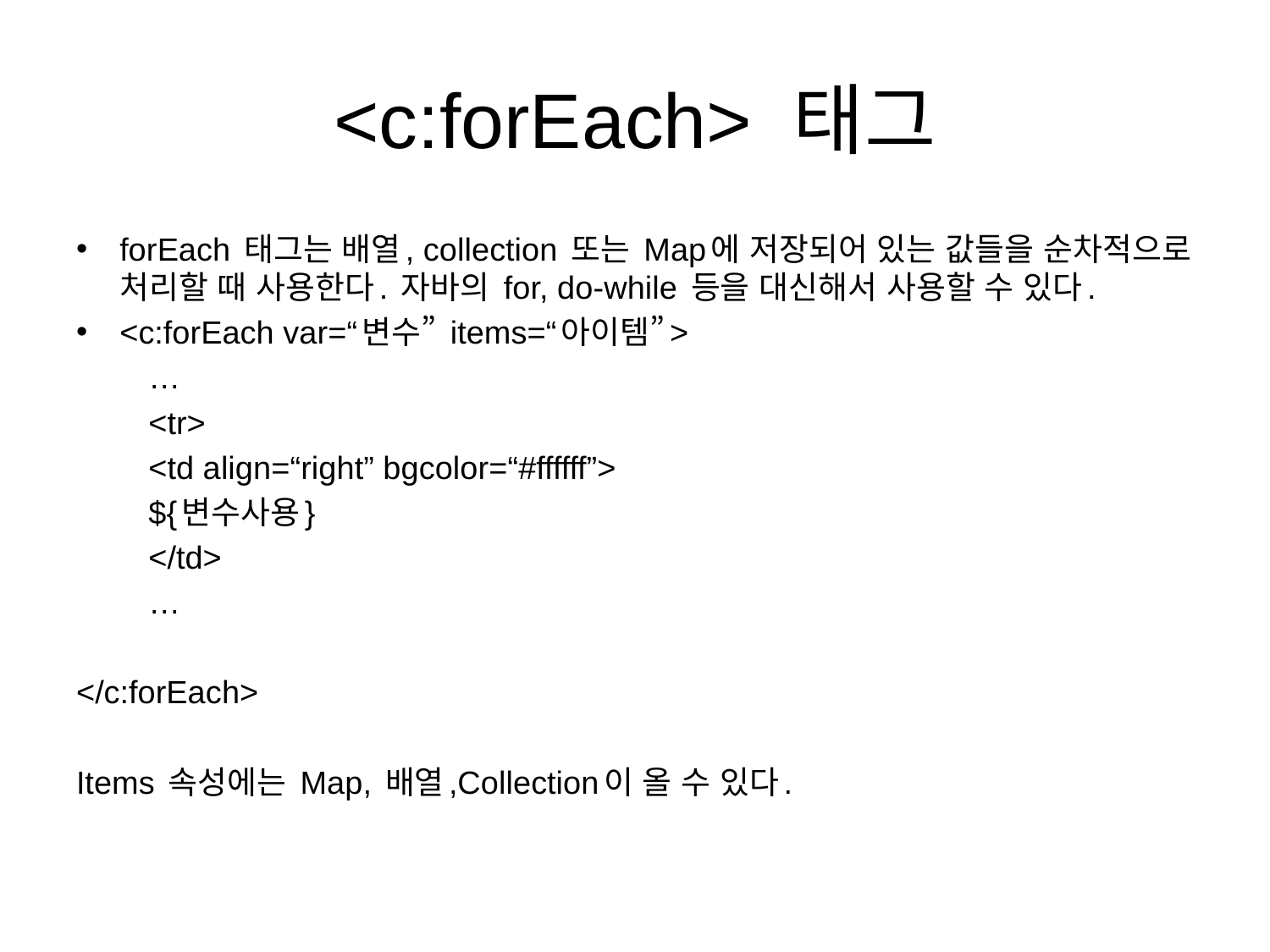

# <c:forEach> 태그
forEach 태그는 배열, collection 또는 Map에 저장되어 있는 값들을 순차적으로 처리할 때 사용한다. 자바의 for, do-while 등을 대신해서 사용할 수 있다.
<c:forEach var=“변수” items=“아이템”>
	…
	<tr>
		<td align=“right” bgcolor=“#ffffff”>
	${변수사용}
		</td>
	…

</c:forEach>

Items 속성에는 Map, 배열,Collection이 올 수 있다.